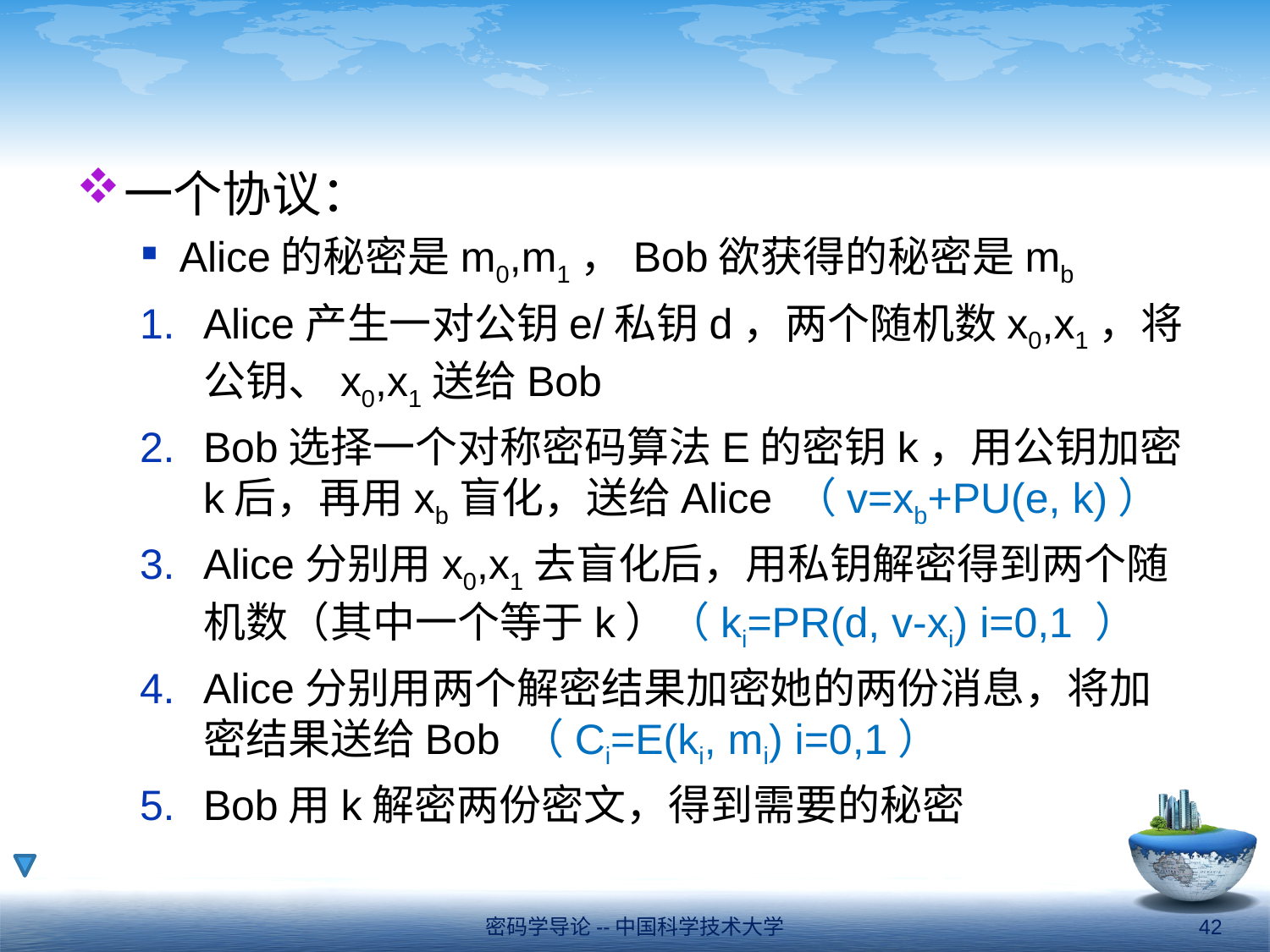

#
一个协议：
Alice的秘密是m0,m1，Bob欲获得的秘密是mb
Alice产生一对公钥e/私钥d，两个随机数x0,x1，将公钥、x0,x1送给Bob
Bob选择一个对称密码算法E的密钥k，用公钥加密k后，再用xb盲化，送给Alice （v=xb+PU(e, k)）
Alice分别用x0,x1去盲化后，用私钥解密得到两个随机数（其中一个等于k）（ki=PR(d, v-xi) i=0,1 ）
Alice分别用两个解密结果加密她的两份消息，将加密结果送给Bob （Ci=E(ki, mi) i=0,1）
Bob用k解密两份密文，得到需要的秘密

密码学导论--中国科学技术大学
42